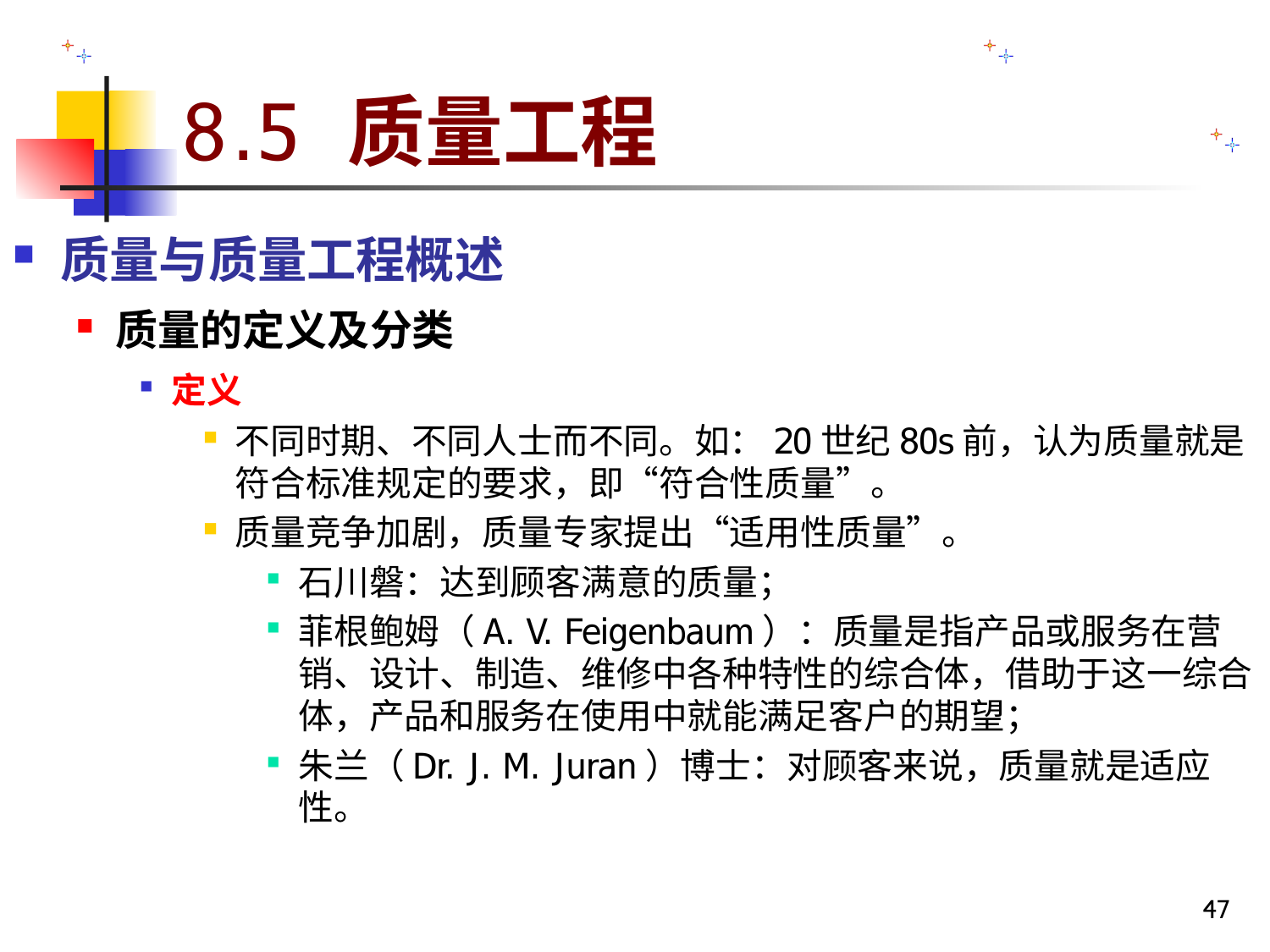

# 8.5 质量工程
质量与质量工程概述
质量的定义及分类
定义
不同时期、不同人士而不同。如：20世纪80s前，认为质量就是符合标准规定的要求，即“符合性质量”。
质量竞争加剧，质量专家提出“适用性质量”。
石川磐：达到顾客满意的质量；
菲根鲍姆（A. V. Feigenbaum）：质量是指产品或服务在营销、设计、制造、维修中各种特性的综合体，借助于这一综合体，产品和服务在使用中就能满足客户的期望；
朱兰（Dr. J. M. Juran）博士：对顾客来说，质量就是适应性。
47